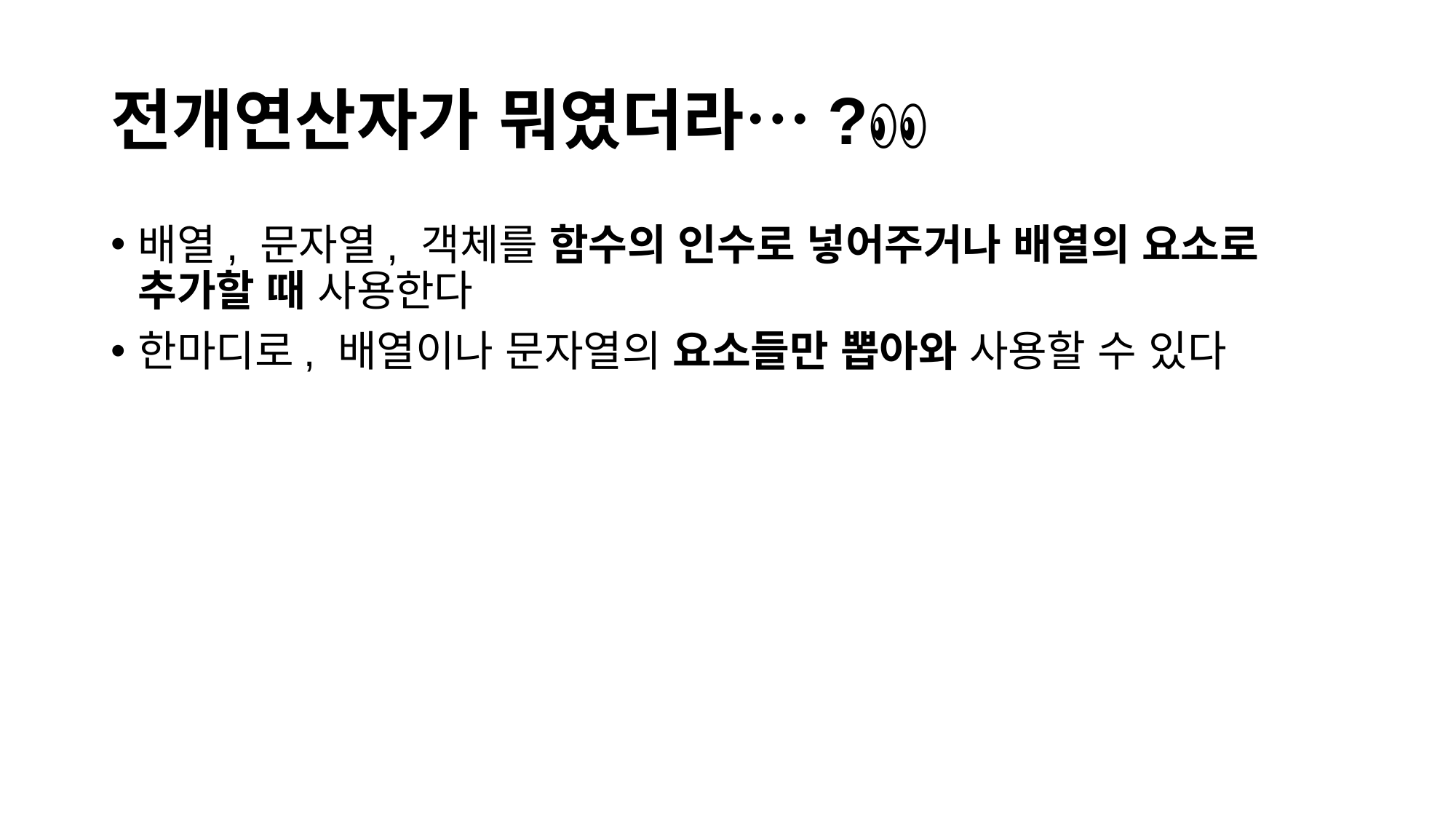

# 전개연산자가 뭐였더라…?👀
배열, 문자열, 객체를 함수의 인수로 넣어주거나 배열의 요소로 추가할 때 사용한다
한마디로, 배열이나 문자열의 요소들만 뽑아와 사용할 수 있다